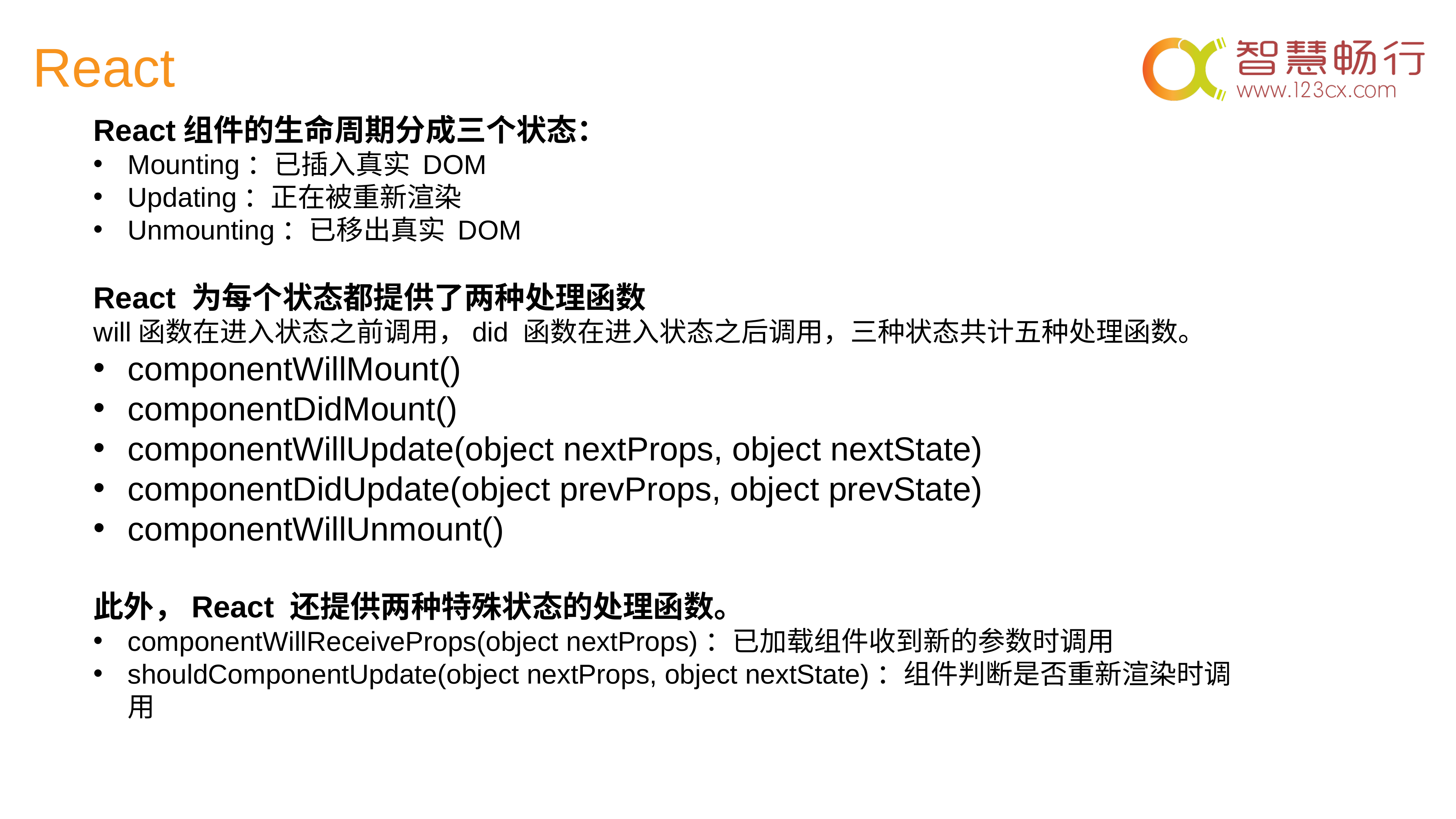

React
React组件的生命周期分成三个状态：
Mounting：已插入真实 DOM
Updating：正在被重新渲染
Unmounting：已移出真实 DOM

React 为每个状态都提供了两种处理函数
will函数在进入状态之前调用，did 函数在进入状态之后调用，三种状态共计五种处理函数。
componentWillMount()
componentDidMount()
componentWillUpdate(object nextProps, object nextState)
componentDidUpdate(object prevProps, object prevState)
componentWillUnmount()

此外，React 还提供两种特殊状态的处理函数。
componentWillReceiveProps(object nextProps)：已加载组件收到新的参数时调用
shouldComponentUpdate(object nextProps, object nextState)：组件判断是否重新渲染时调用